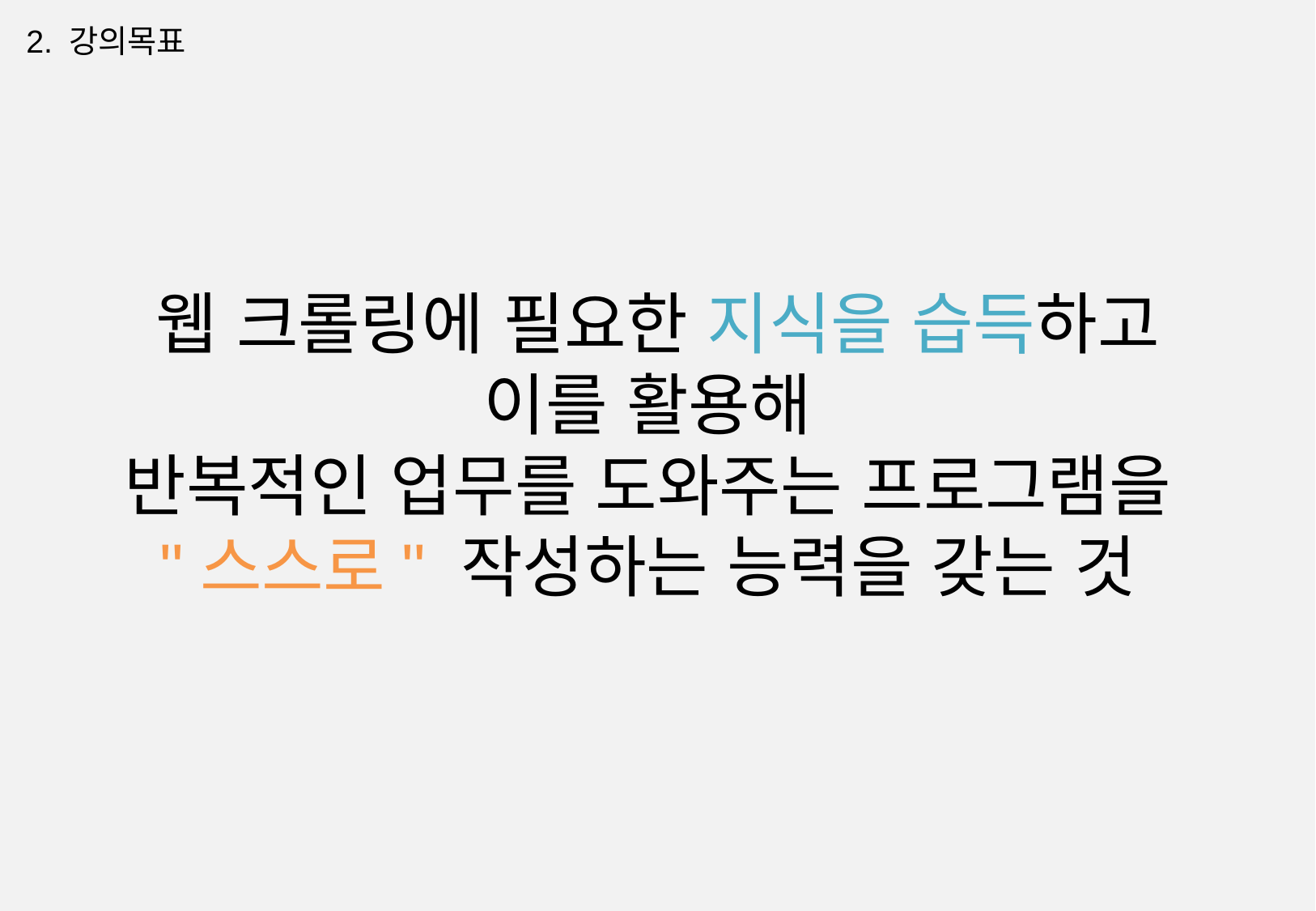

2. 강의목표

# 웹 크롤링에 필요한 지식을 습득하고 이를 활용해 반복적인 업무를 도와주는 프로그램을 "스스로" 작성하는 능력을 갖는 것